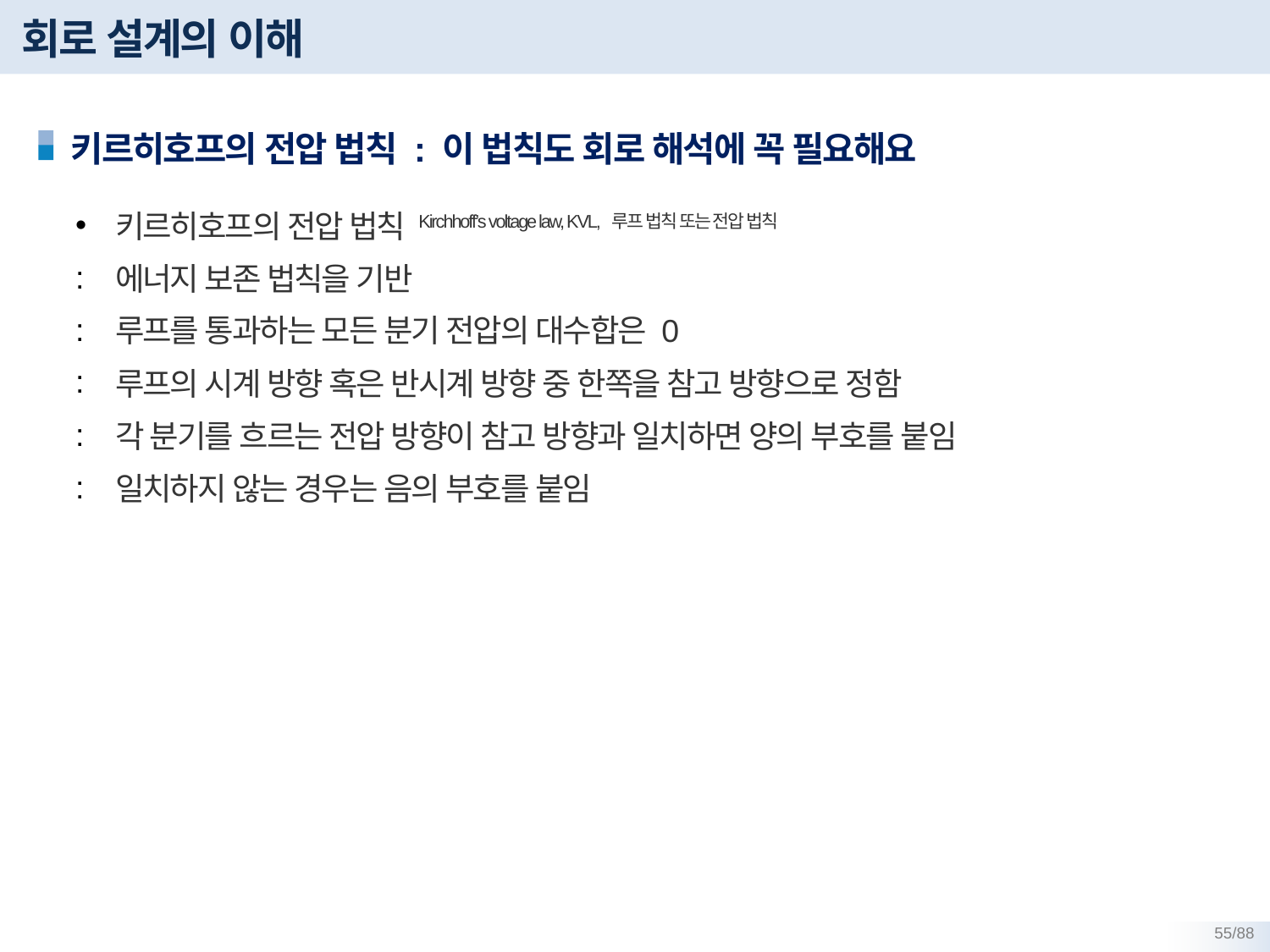

# 회로 설계의 이해
키르히호프의 전압 법칙 : 이 법칙도 회로 해석에 꼭 필요해요

키르히호프의 전압 법칙 Kirchhoff’s voltage law, KVL, 루프 법칙 또는 전압 법칙
에너지 보존 법칙을 기반
루프를 통과하는 모든 분기 전압의 대수합은 0
루프의 시계 방향 혹은 반시계 방향 중 한쪽을 참고 방향으로 정함
각 분기를 흐르는 전압 방향이 참고 방향과 일치하면 양의 부호를 붙임
일치하지 않는 경우는 음의 부호를 붙임